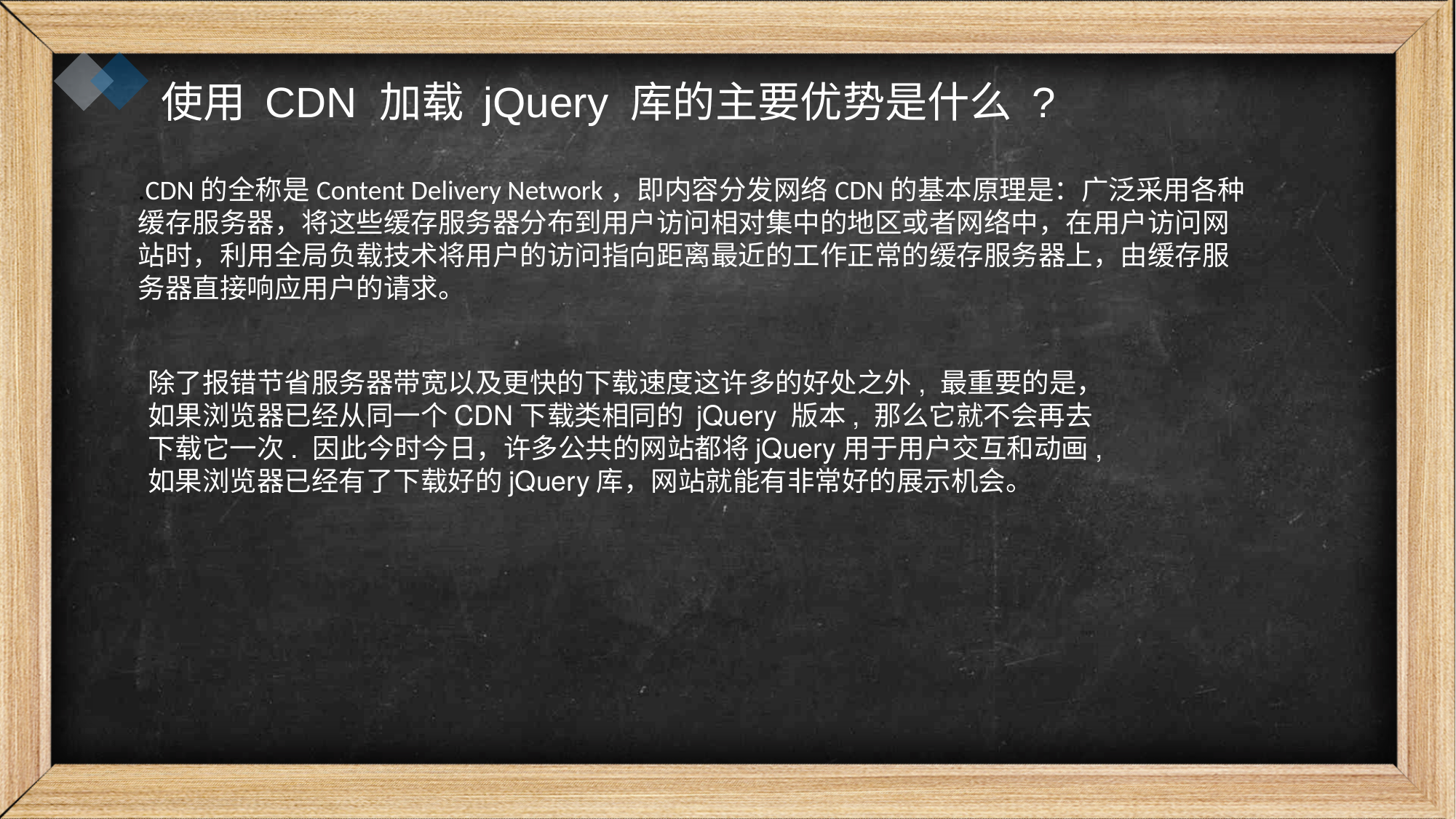

使用 CDN 加载 jQuery 库的主要优势是什么 ?
.CDN的全称是Content Delivery Network，即内容分发网络CDN的基本原理是：广泛采用各种缓存服务器，将这些缓存服务器分布到用户访问相对集中的地区或者网络中，在用户访问网站时，利用全局负载技术将用户的访问指向距离最近的工作正常的缓存服务器上，由缓存服务器直接响应用户的请求。
除了报错节省服务器带宽以及更快的下载速度这许多的好处之外, 最重要的是，如果浏览器已经从同一个CDN下载类相同的 jQuery 版本, 那么它就不会再去下载它一次. 因此今时今日，许多公共的网站都将jQuery用于用户交互和动画, 如果浏览器已经有了下载好的jQuery库，网站就能有非常好的展示机会。